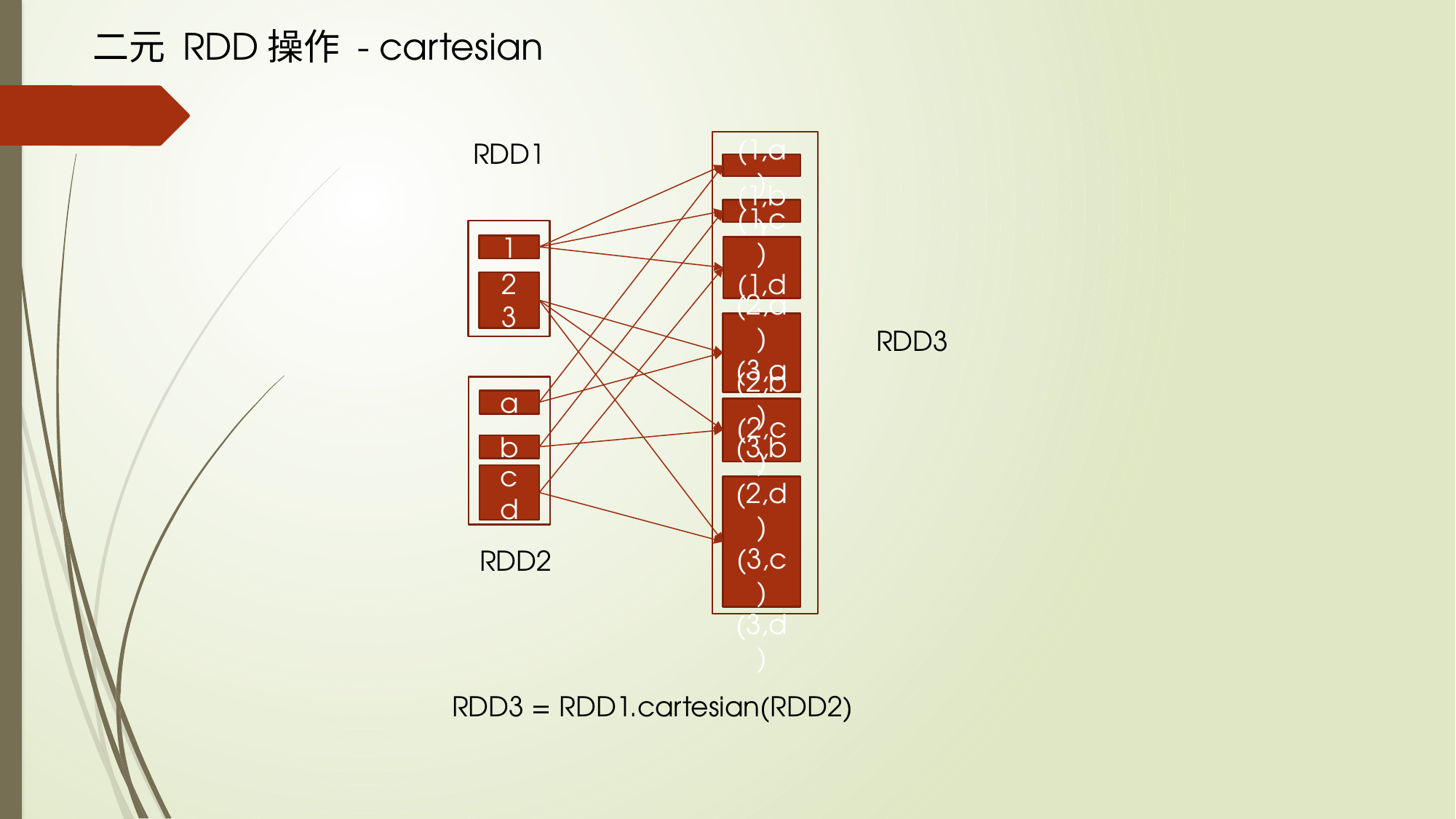

二元 RDD操作 - cartesian
RDD1

(1,a)
(1,b)

1
(1,c)
(1,d)
2
3
(2,a)
(3,a)
RDD3

a
(2,b)
(3,b)
b
c
d
(2,c)
(2,d)
(3,c)
(3,d)
RDD2
RDD3 = RDD1.cartesian(RDD2)